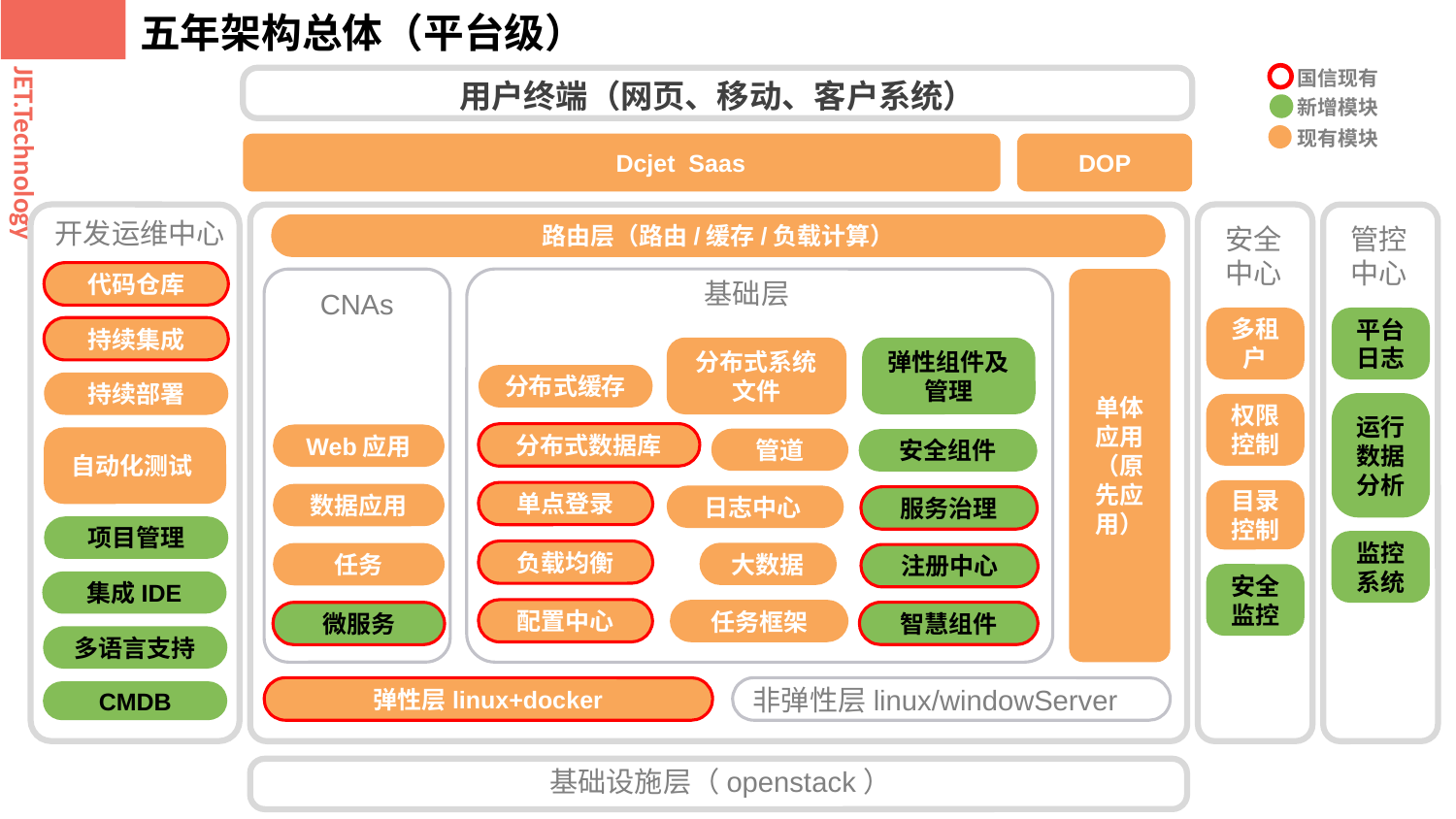

五年架构总体（平台级）
国信现有

新增模块

用户终端（网页、移动、客户系统）
现有模块

 JET.Technology

DOP

Dcjet  Saas
z
安全中心
多租户
权限控制
目录控制
安全监控
z
开发运维中心
代码仓库
持续集成
持续部署
自动化测试
项目管理
集成IDE
多语言支持
CMDB
z0
路由层（路由/缓存/负载计算）

CNAs

Web应用
数据应用
任务
微服务

基础层

分布式系统文件
弹性组件及管理
分布式缓存
分布式数据库
管道
安全组件
单点登录
日志中心
服务治理
负载均衡
大数据
注册中心
配置中心
任务框架
智慧组件
单体应用（原先应用）
弹性层linux+docker
非弹性层linux/windowServer
z
管控中心
平台日志
运行数据分析
监控系统

基础设施层（openstack）